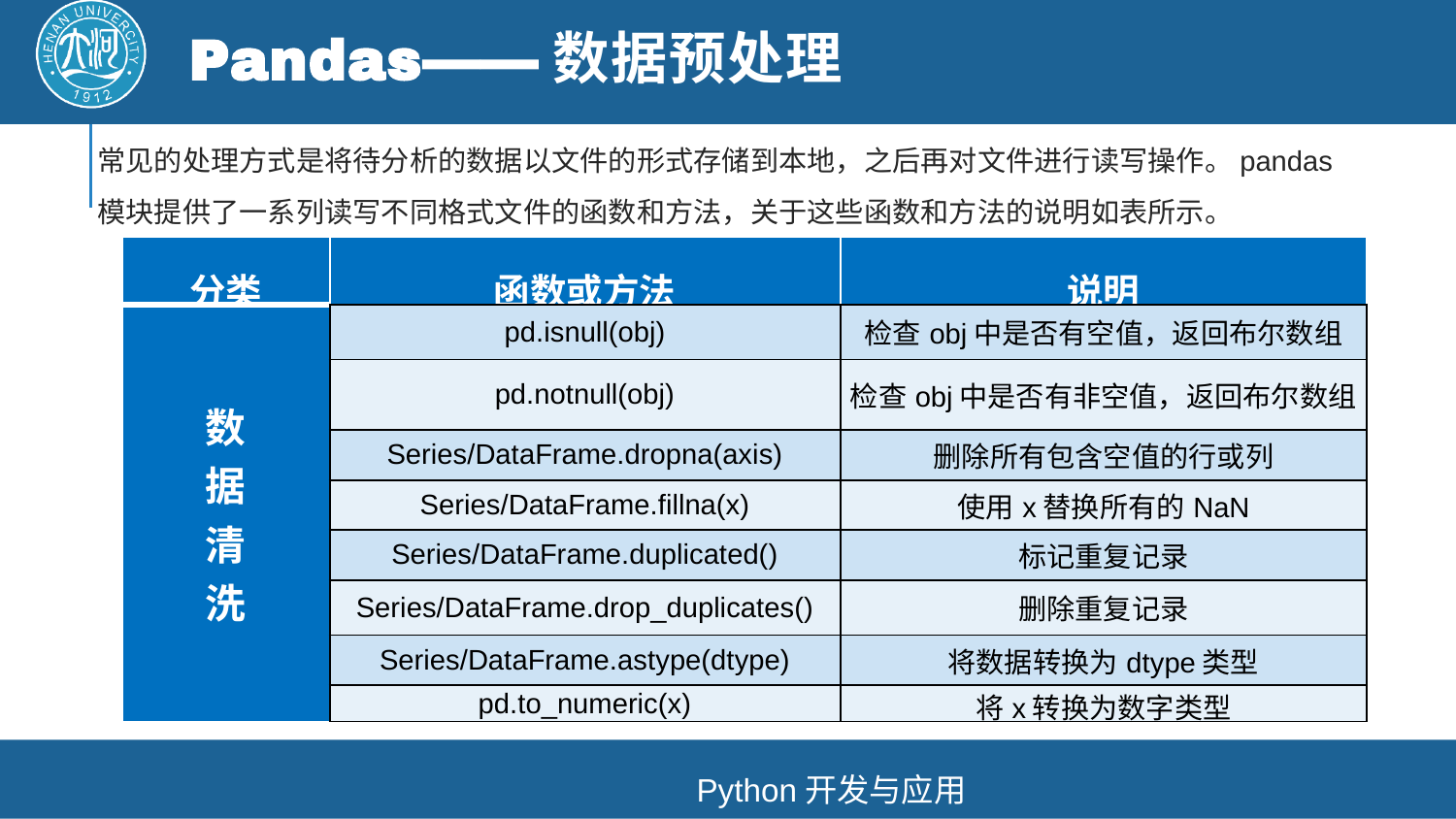

# Pandas——数据预处理
常见的处理方式是将待分析的数据以文件的形式存储到本地，之后再对文件进行读写操作。pandas模块提供了一系列读写不同格式文件的函数和方法，关于这些函数和方法的说明如表所示。
| 分类 | 函数或方法 | 说明 |
| --- | --- | --- |
| 数 据 清 洗 | pd.isnull(obj) | 检查obj中是否有空值，返回布尔数组 |
|  | pd.notnull(obj) | 检查obj中是否有非空值，返回布尔数组 |
|  | Series/DataFrame.dropna(axis) | 删除所有包含空值的行或列 |
|  | Series/DataFrame.fillna(x) | 使用x替换所有的NaN |
|  | Series/DataFrame.duplicated() | 标记重复记录 |
|  | Series/DataFrame.drop\_duplicates() | 删除重复记录 |
|  | Series/DataFrame.astype(dtype) | 将数据转换为dtype类型 |
|  | pd.to\_numeric(x) | 将x转换为数字类型 |

Python开发与应用
23